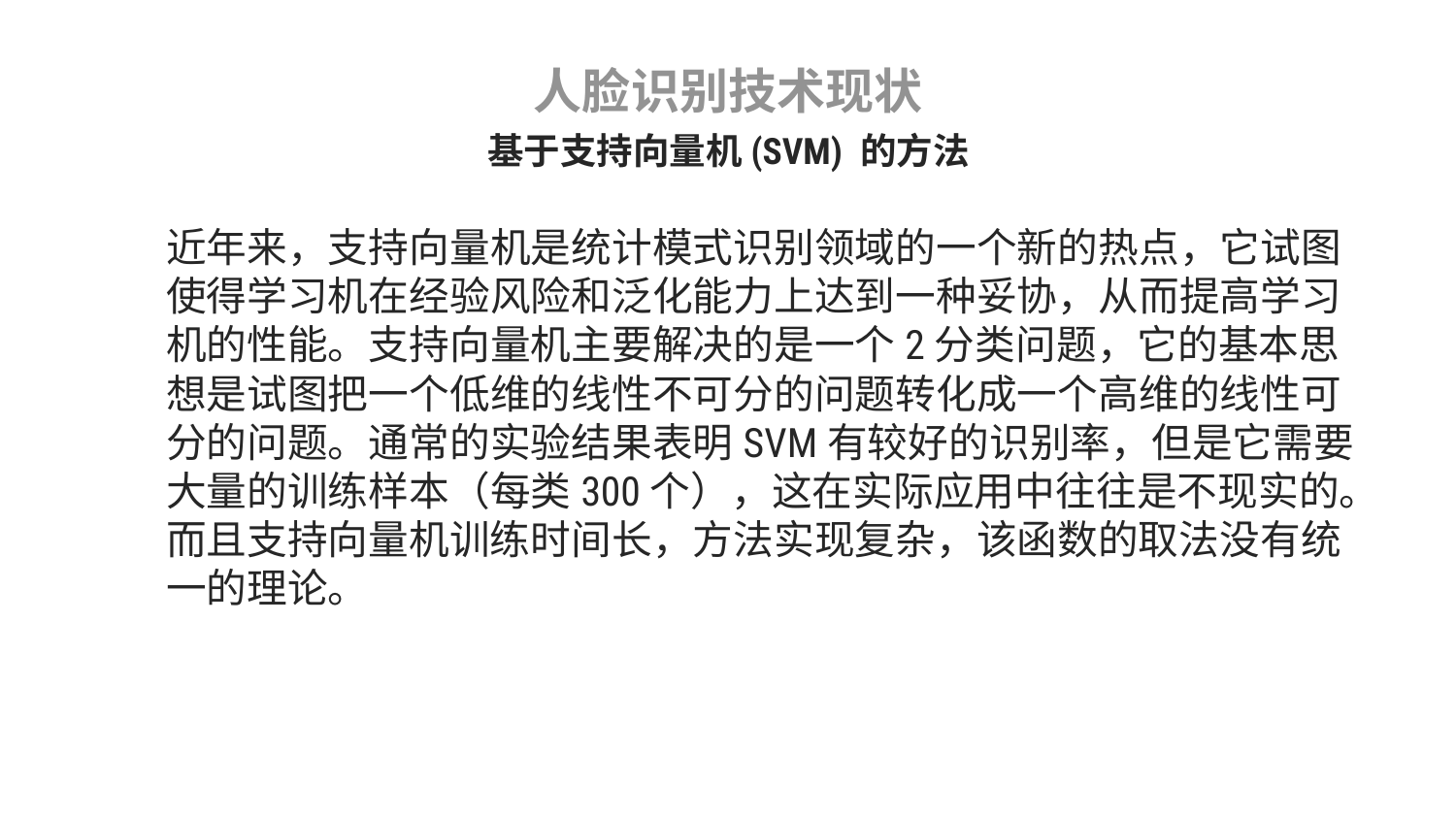

# 人脸识别技术现状
基于支持向量机(SVM) 的方法
近年来，支持向量机是统计模式识别领域的一个新的热点，它试图使得学习机在经验风险和泛化能力上达到一种妥协，从而提高学习机的性能。支持向量机主要解决的是一个2分类问题，它的基本思想是试图把一个低维的线性不可分的问题转化成一个高维的线性可分的问题。通常的实验结果表明SVM有较好的识别率，但是它需要大量的训练样本（每类300个），这在实际应用中往往是不现实的。而且支持向量机训练时间长，方法实现复杂，该函数的取法没有统一的理论。